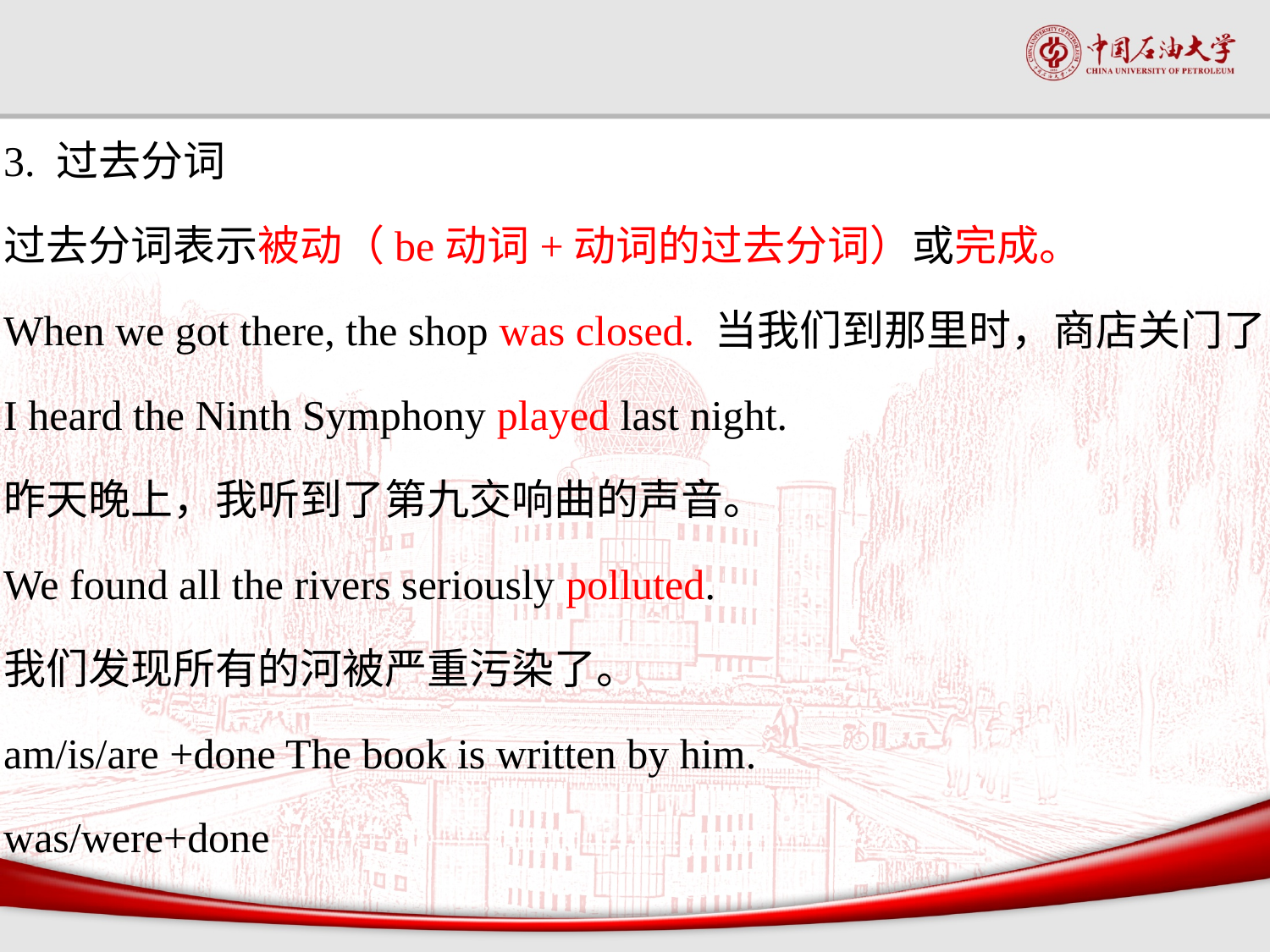

#
3. 过去分词
过去分词表示被动（be动词+动词的过去分词）或完成。
When we got there, the shop was closed. 当我们到那里时，商店关门了
I heard the Ninth Symphony played last night.
昨天晚上，我听到了第九交响曲的声音。
We found all the rivers seriously polluted.
我们发现所有的河被严重污染了。
am/is/are +done The book is written by him.
was/were+done